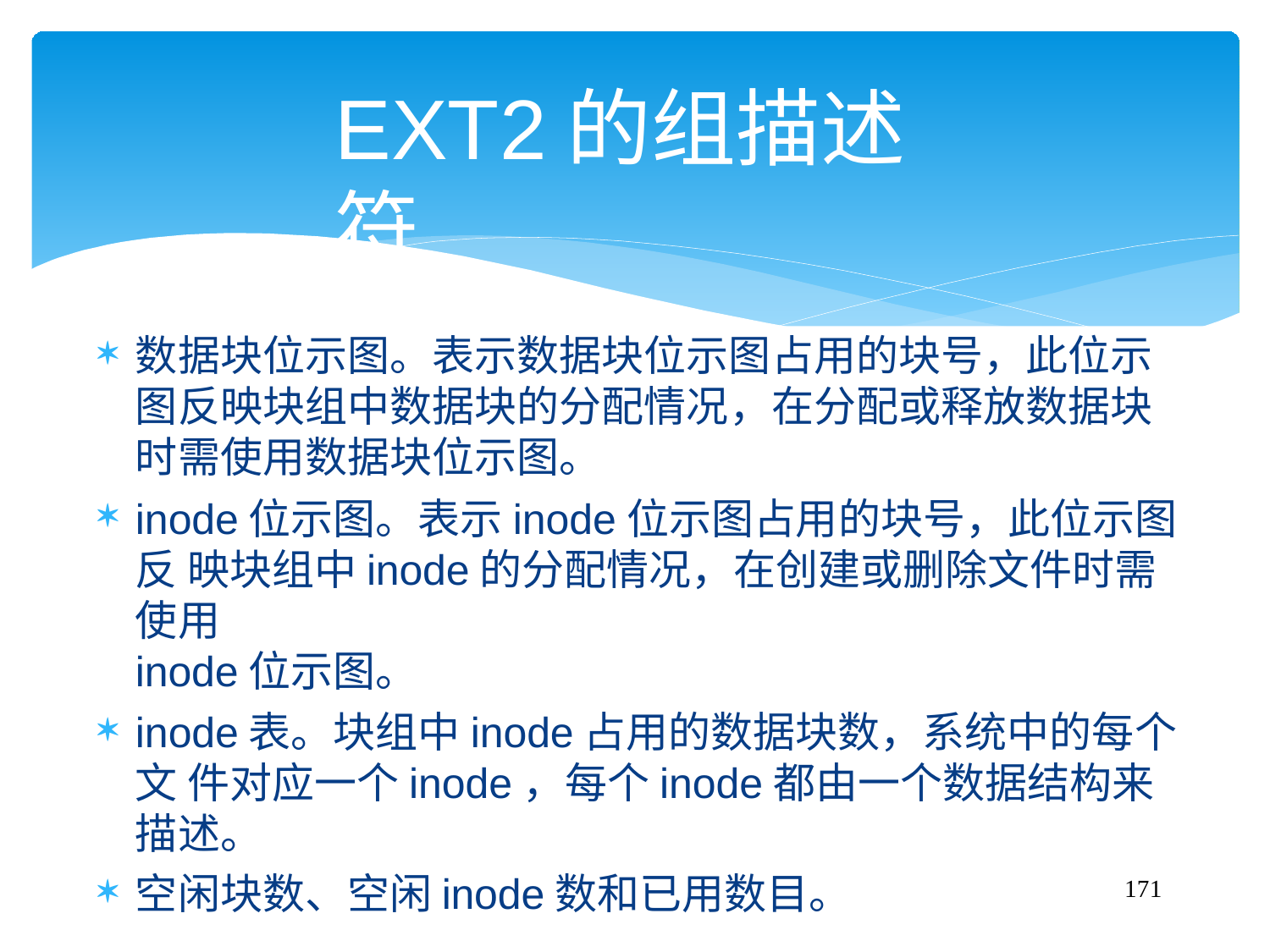

# EXT2的组描述符

数据块位示图。表示数据块位示图占用的块号，此位示 图反映块组中数据块的分配情况，在分配或释放数据块 时需使用数据块位示图。
inode位示图。表示inode位示图占用的块号，此位示图反 映块组中inode的分配情况，在创建或删除文件时需使用
inode位示图。
inode表。块组中inode占用的数据块数，系统中的每个文 件对应一个inode，每个inode都由一个数据结构来描述。
空闲块数、空闲inode数和已用数目。
171